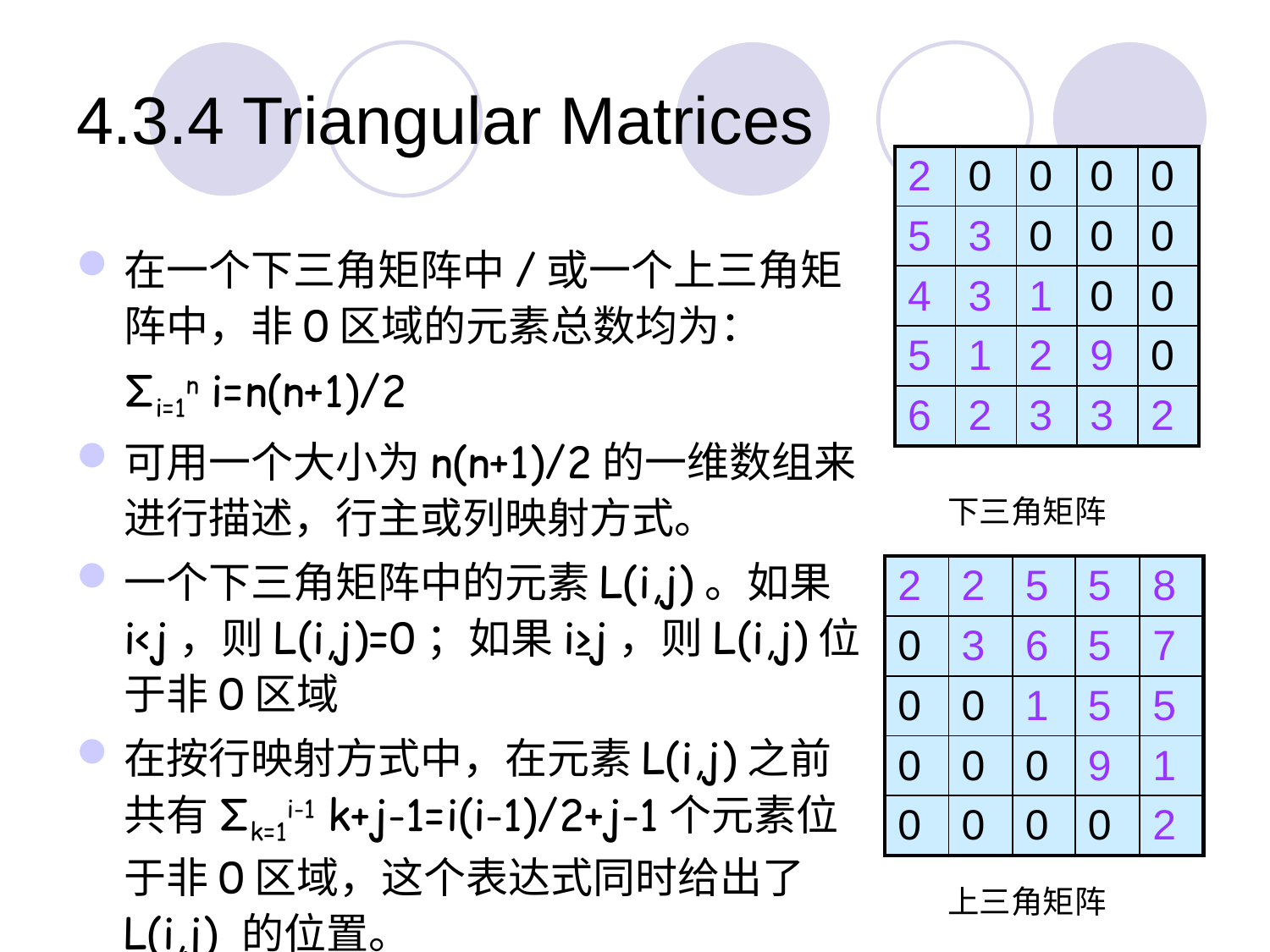

# 4.3.4 Triangular Matrices
| 2 | 0 | 0 | 0 | 0 |
| --- | --- | --- | --- | --- |
| 5 | 3 | 0 | 0 | 0 |
| 4 | 3 | 1 | 0 | 0 |
| 5 | 1 | 2 | 9 | 0 |
| 6 | 2 | 3 | 3 | 2 |
在一个下三角矩阵中/或一个上三角矩阵中，非0区域的元素总数均为：
	Σi=1n i=n(n+1)/2
可用一个大小为n(n+1)/2的一维数组来进行描述，行主或列映射方式。
一个下三角矩阵中的元素L(i,j)。如果i<j，则L(i,j)=0；如果i≥j，则L(i,j)位于非0区域
在按行映射方式中，在元素L(i,j)之前共有Σk=1i-1 k+j-1=i(i-1)/2+j-1个元素位于非0区域，这个表达式同时给出了L(i,j) 的位置。
下三角矩阵
| 2 | 2 | 5 | 5 | 8 |
| --- | --- | --- | --- | --- |
| 0 | 3 | 6 | 5 | 7 |
| 0 | 0 | 1 | 5 | 5 |
| 0 | 0 | 0 | 9 | 1 |
| 0 | 0 | 0 | 0 | 2 |

34
上三角矩阵